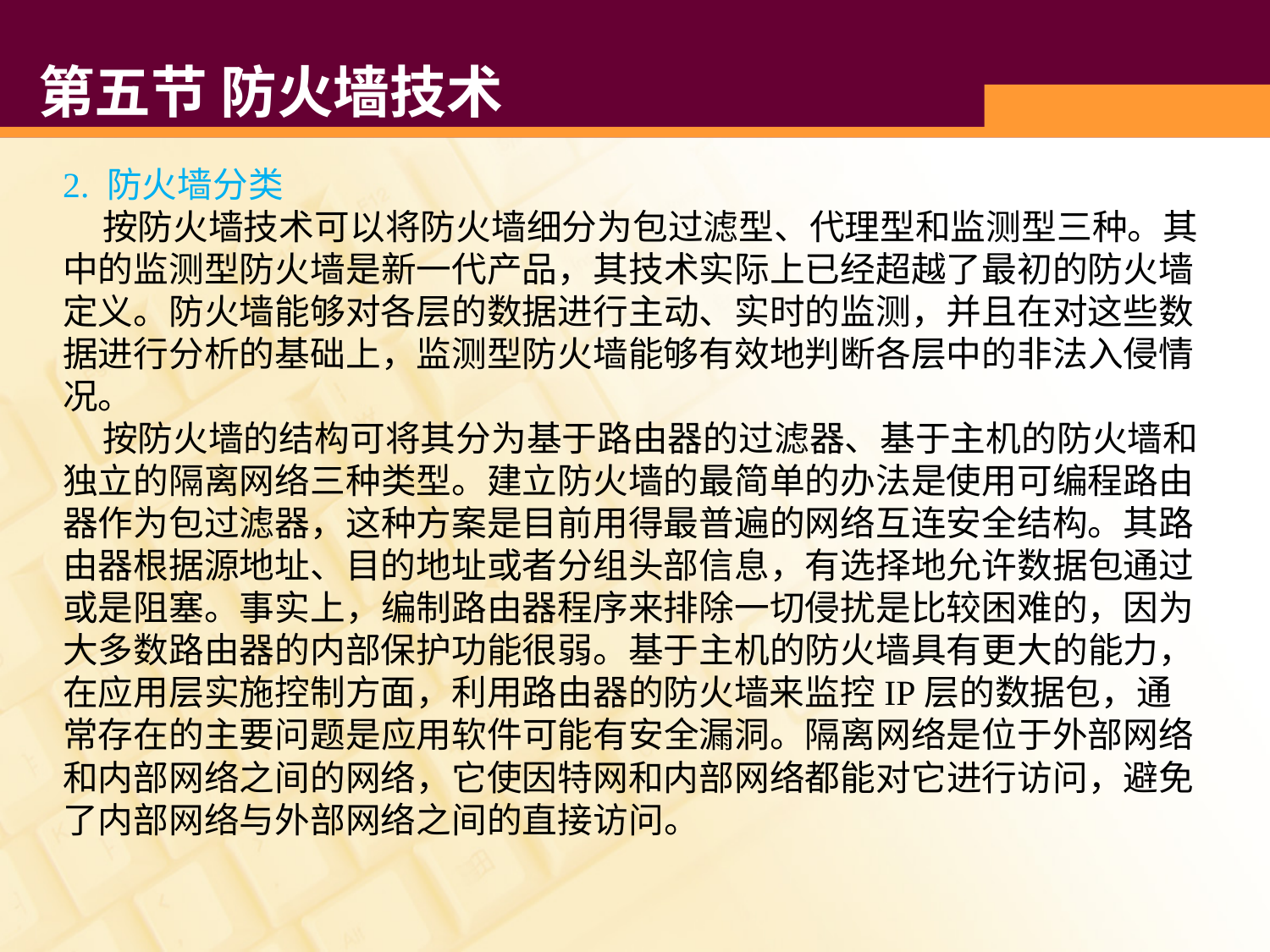

# 第五节 防火墙技术
2. 防火墙分类
    按防火墙技术可以将防火墙细分为包过滤型、代理型和监测型三种。其中的监测型防火墙是新一代产品，其技术实际上已经超越了最初的防火墙定义。防火墙能够对各层的数据进行主动、实时的监测，并且在对这些数据进行分析的基础上，监测型防火墙能够有效地判断各层中的非法入侵情况。
    按防火墙的结构可将其分为基于路由器的过滤器、基于主机的防火墙和独立的隔离网络三种类型。建立防火墙的最简单的办法是使用可编程路由器作为包过滤器，这种方案是目前用得最普遍的网络互连安全结构。其路由器根据源地址、目的地址或者分组头部信息，有选择地允许数据包通过或是阻塞。事实上，编制路由器程序来排除一切侵扰是比较困难的，因为大多数路由器的内部保护功能很弱。基于主机的防火墙具有更大的能力，在应用层实施控制方面，利用路由器的防火墙来监控IP层的数据包，通常存在的主要问题是应用软件可能有安全漏洞。隔离网络是位于外部网络和内部网络之间的网络，它使因特网和内部网络都能对它进行访问，避免了内部网络与外部网络之间的直接访问。